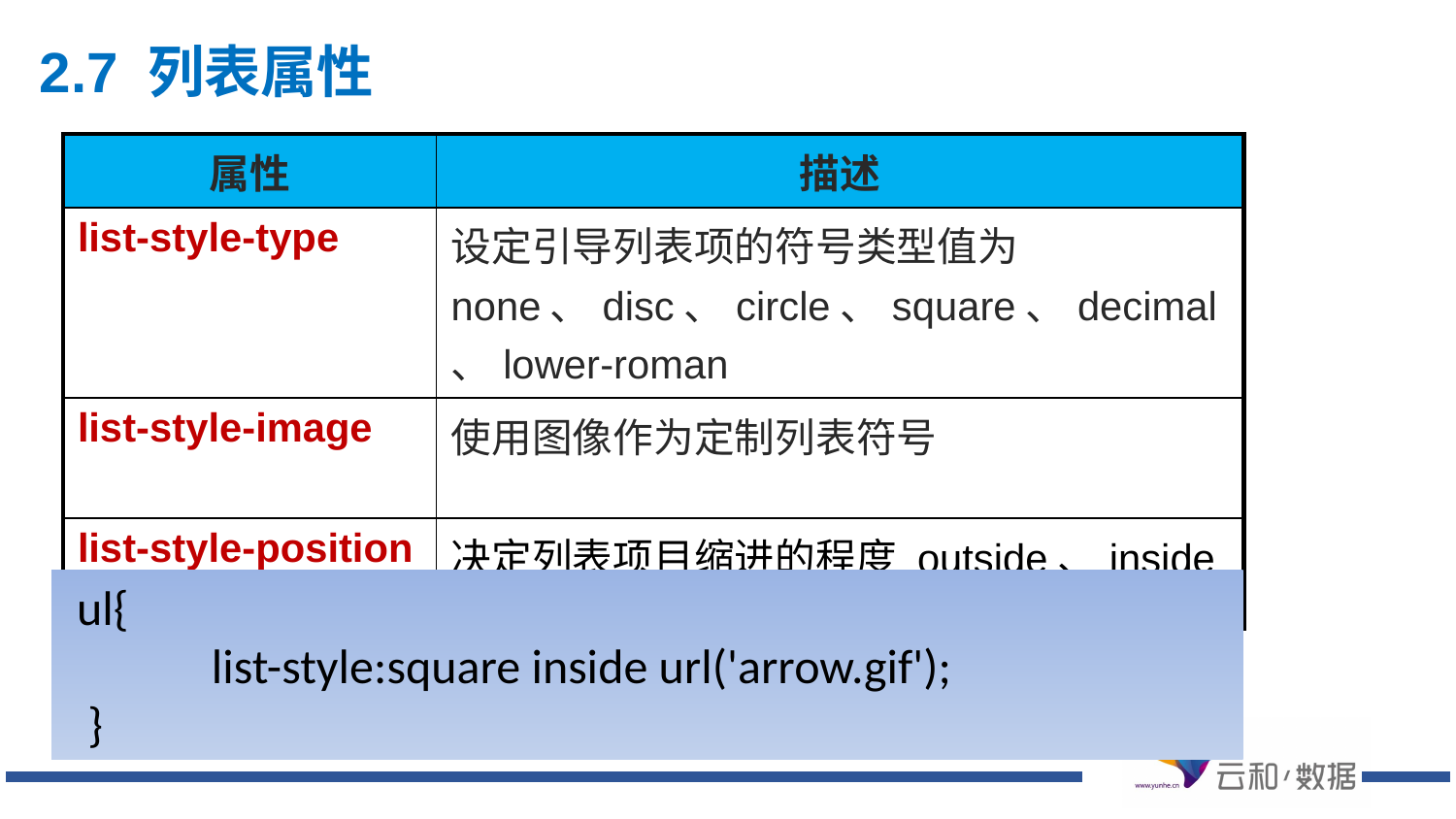

# 2.7 列表属性
| 属性 | 描述 |
| --- | --- |
| list-style-type | 设定引导列表项的符号类型值为none、disc、circle、square、decimal、lower-roman |
| list-style-image | 使用图像作为定制列表符号 |
| list-style-position | 决定列表项目缩进的程度 outside、inside |
 ul{
	list-style:square inside url('arrow.gif');
  }
16